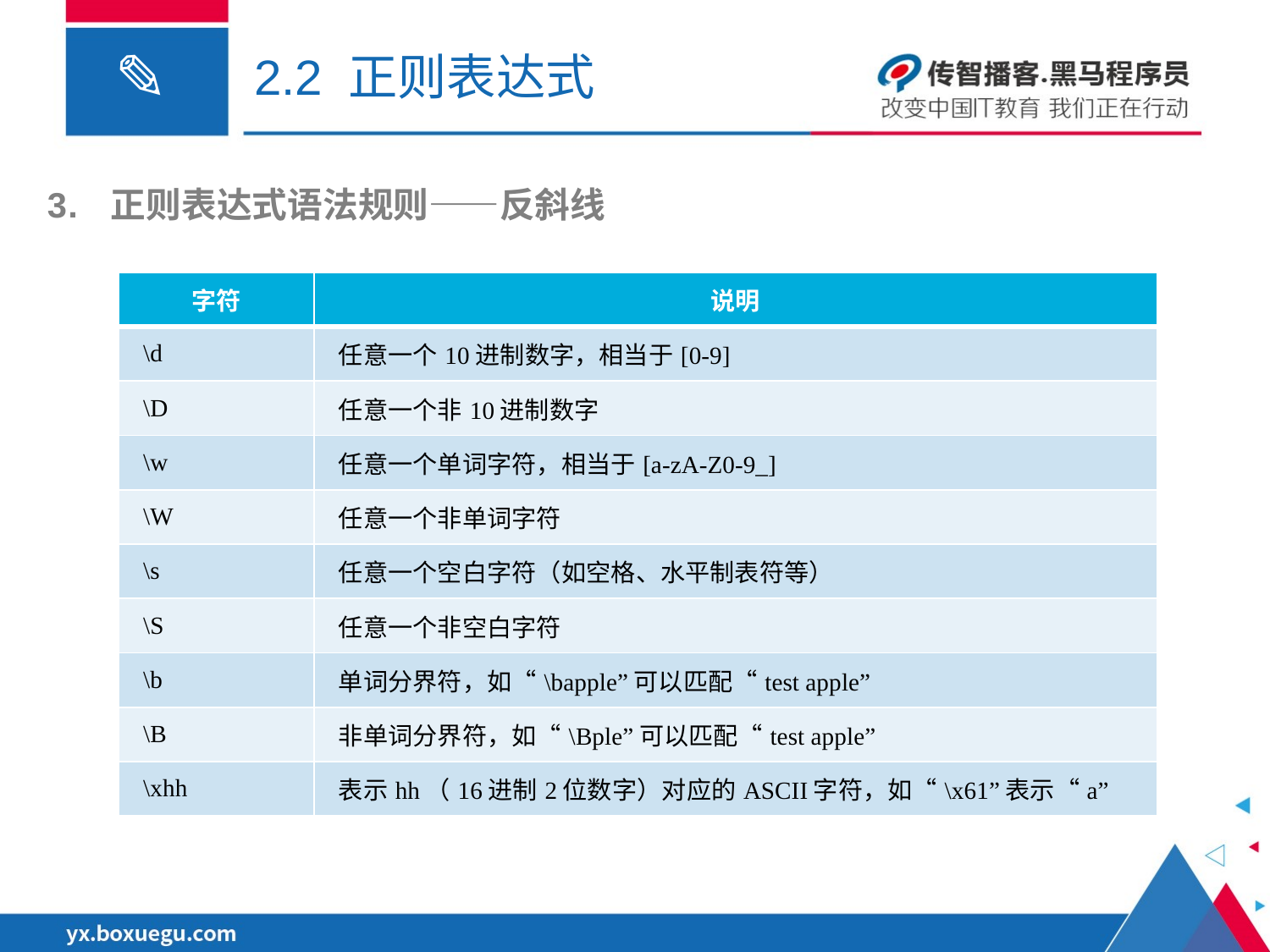

# 2.2 正则表达式
正则表达式语法规则——反斜线
| 字符 | 说明 |
| --- | --- |
| \d | 任意一个10进制数字，相当于[0-9] |
| \D | 任意一个非10进制数字 |
| \w | 任意一个单词字符，相当于[a-zA-Z0-9\_] |
| \W | 任意一个非单词字符 |
| \s | 任意一个空白字符（如空格、水平制表符等） |
| \S | 任意一个非空白字符 |
| \b | 单词分界符，如“\bapple”可以匹配“test apple” |
| \B | 非单词分界符，如“\Bple”可以匹配“test apple” |
| \xhh | 表示hh（16进制2位数字）对应的ASCII字符，如“\x61”表示“a” |